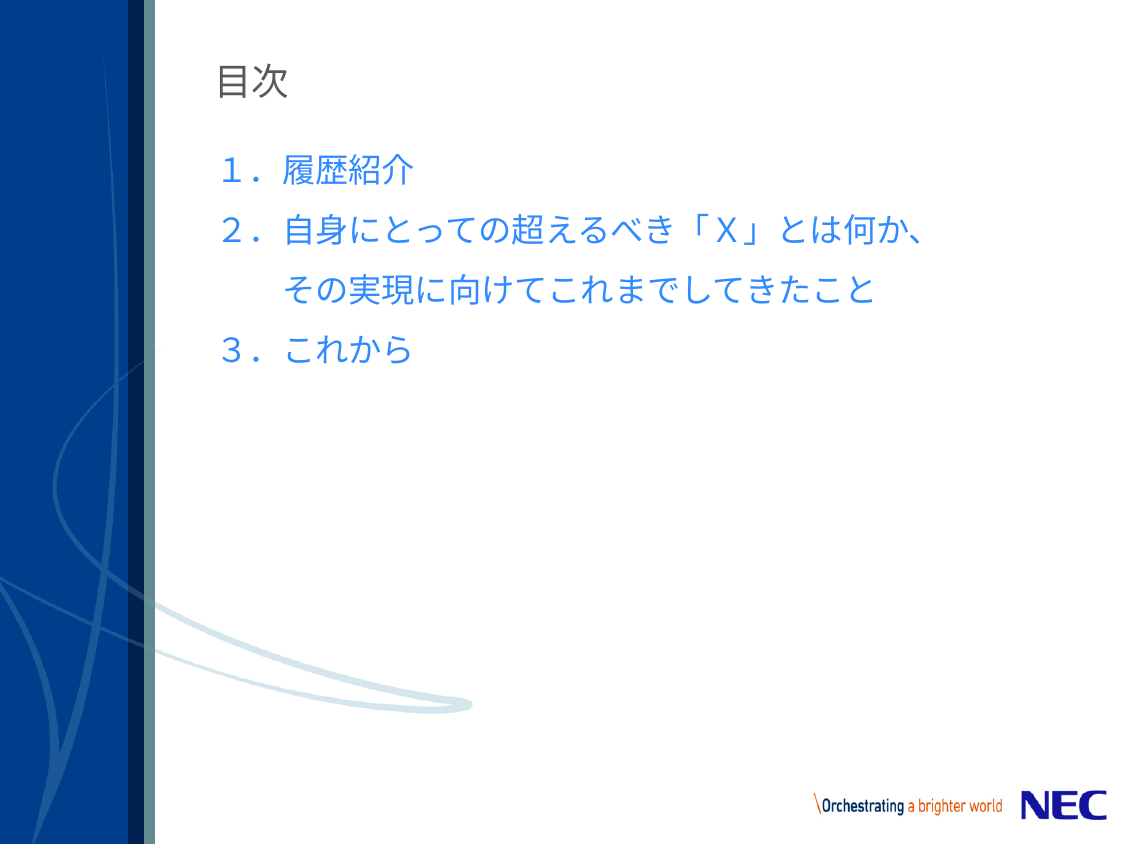

# 目次
１．履歴紹介
２．自身にとっての超えるべき「Ｘ」とは何か、
　　その実現に向けてこれまでしてきたこと
３．これから